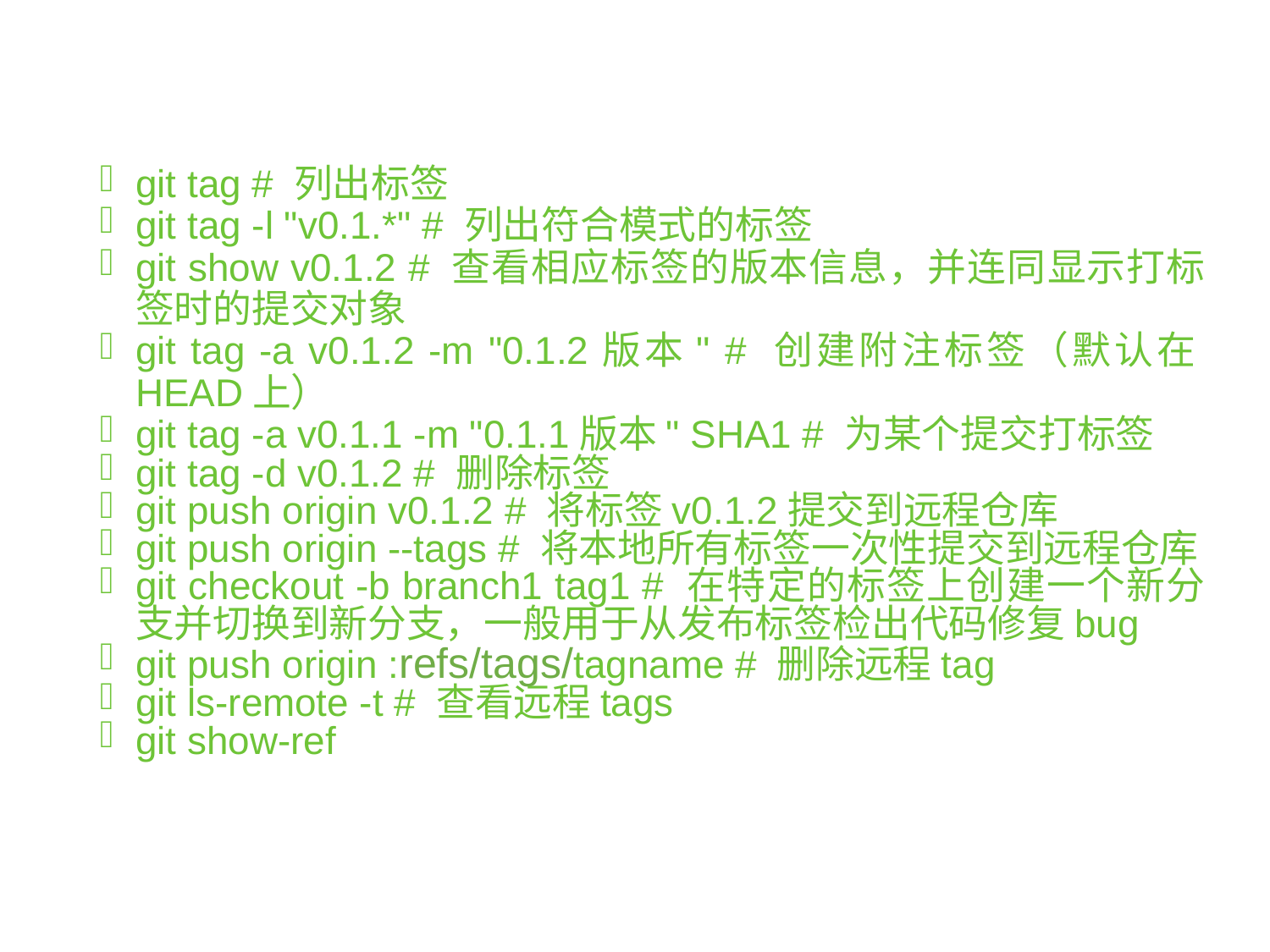

git tag # 列出标签
git tag -l "v0.1.*" # 列出符合模式的标签
git show v0.1.2 # 查看相应标签的版本信息，并连同显示打标签时的提交对象
git tag -a v0.1.2 -m "0.1.2版本" # 创建附注标签（默认在HEAD上）
git tag -a v0.1.1 -m "0.1.1版本" SHA1 # 为某个提交打标签
git tag -d v0.1.2 # 删除标签
git push origin v0.1.2 # 将标签v0.1.2提交到远程仓库
git push origin --tags # 将本地所有标签一次性提交到远程仓库
git checkout -b branch1 tag1 # 在特定的标签上创建一个新分支并切换到新分支，一般用于从发布标签检出代码修复bug
git push origin :refs/tags/tagname # 删除远程tag
git ls-remote -t # 查看远程tags
git show-ref